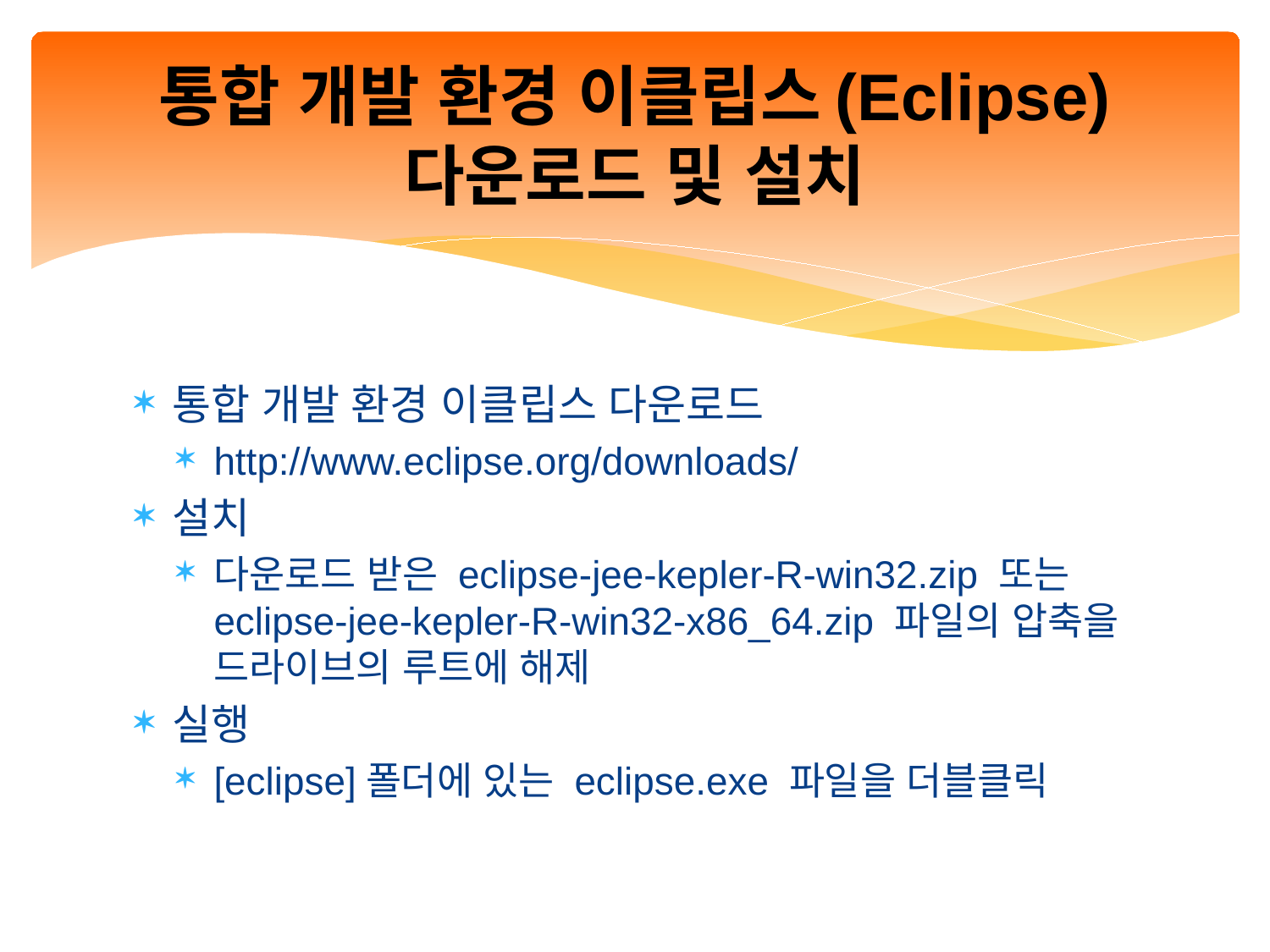

# 통합 개발 환경 이클립스(Eclipse) 다운로드 및 설치
통합 개발 환경 이클립스 다운로드
http://www.eclipse.org/downloads/
설치
다운로드 받은 eclipse-jee-kepler-R-win32.zip 또는 eclipse-jee-kepler-R-win32-x86_64.zip 파일의 압축을 드라이브의 루트에 해제
실행
[eclipse]폴더에 있는 eclipse.exe 파일을 더블클릭